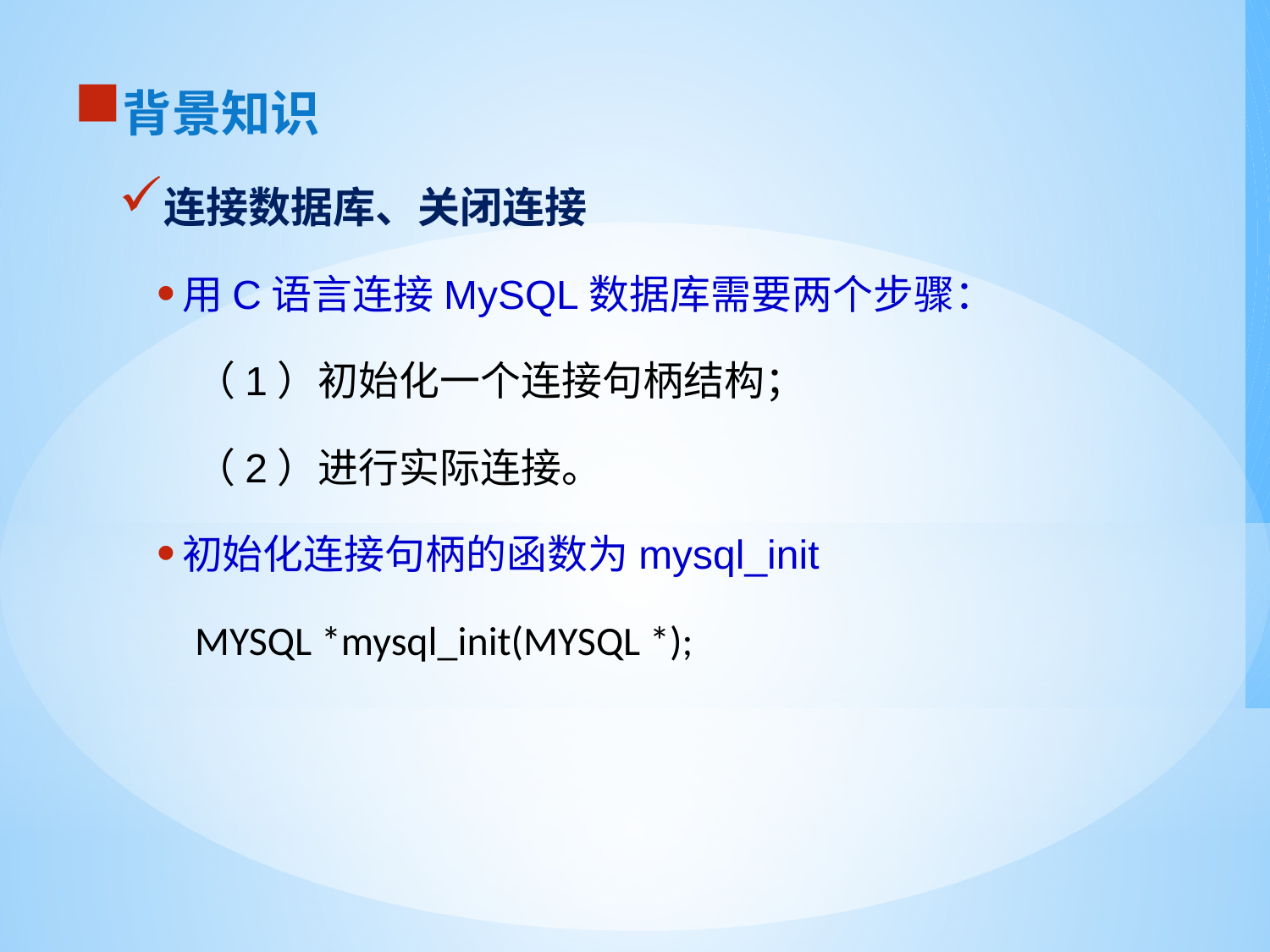

背景知识
连接数据库、关闭连接
用C语言连接MySQL数据库需要两个步骤：
（1）初始化一个连接句柄结构；
（2）进行实际连接。
初始化连接句柄的函数为mysql_init
MYSQL *mysql_init(MYSQL *);